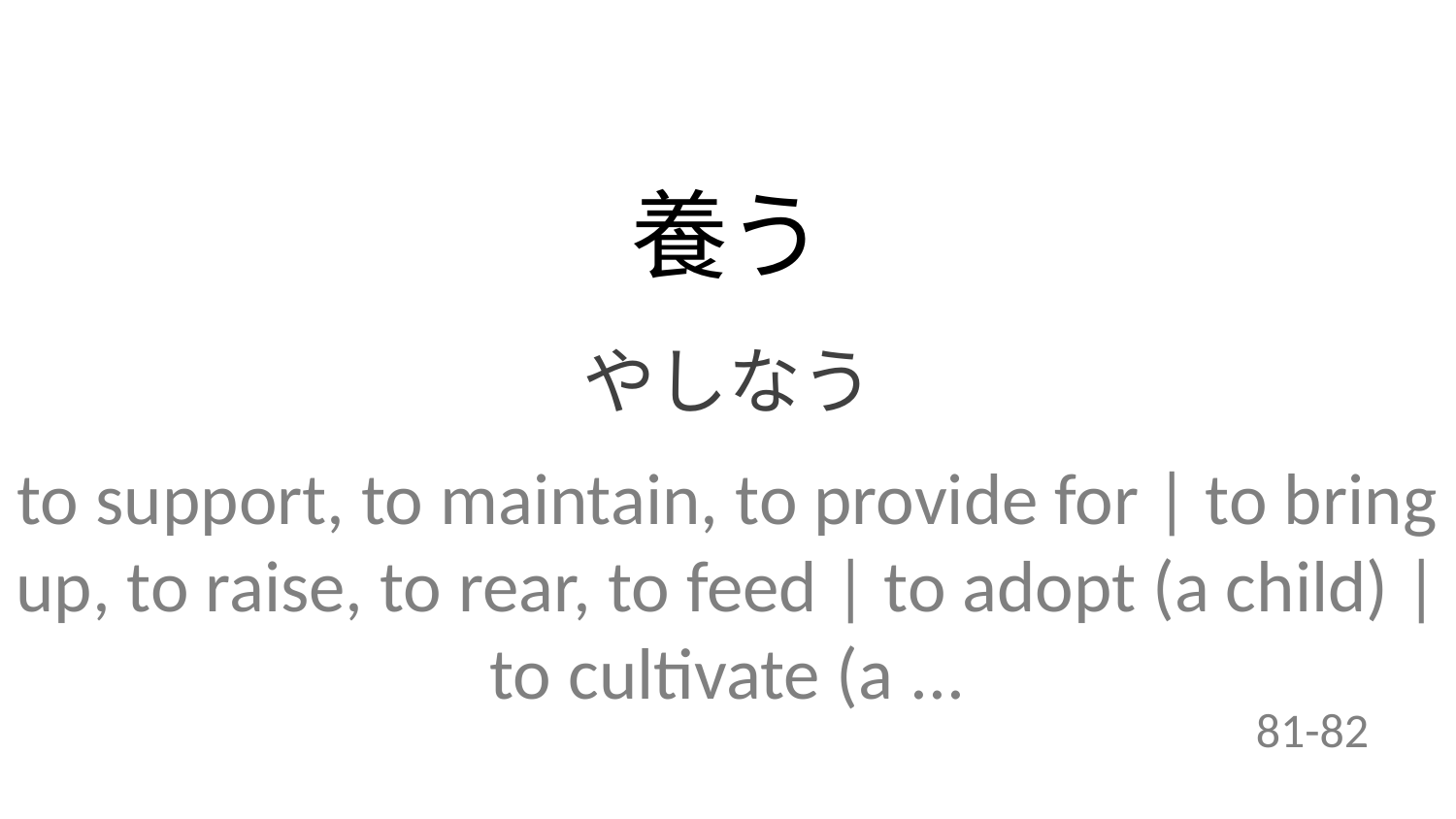

養う

やしなう
to support, to maintain, to provide for | to bring up, to raise, to rear, to feed | to adopt (a child) | to cultivate (a ...
81-82